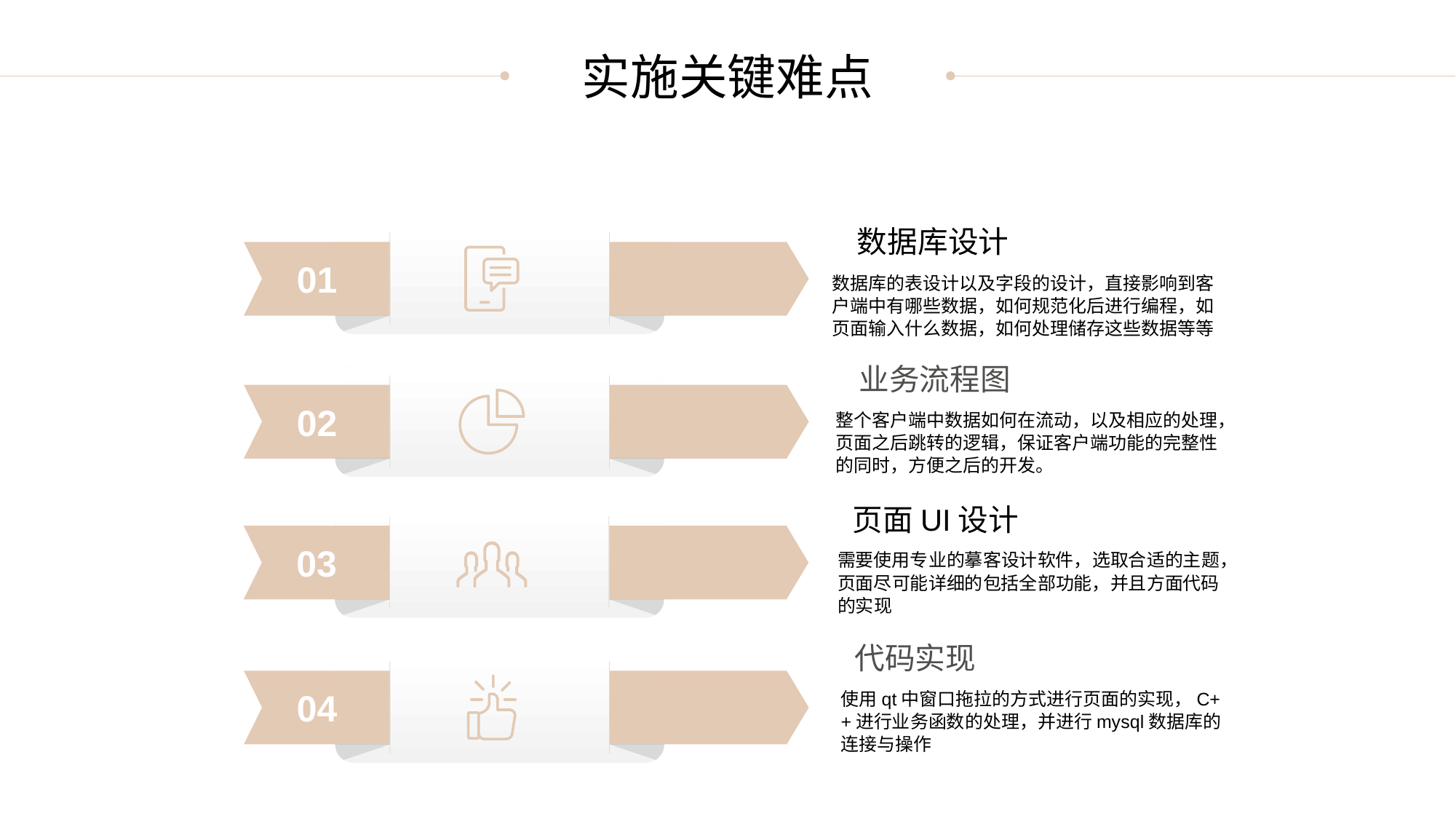

实施关键难点
数据库设计

01

数据库的表设计以及字段的设计，直接影响到客户端中有哪些数据，如何规范化后进行编程，如页面输入什么数据，如何处理储存这些数据等等
业务流程图

02

整个客户端中数据如何在流动，以及相应的处理，页面之后跳转的逻辑，保证客户端功能的完整性的同时，方便之后的开发。
页面UI设计

03

需要使用专业的摹客设计软件，选取合适的主题，页面尽可能详细的包括全部功能，并且方面代码的实现
代码实现

04

使用qt中窗口拖拉的方式进行页面的实现，C++进行业务函数的处理，并进行mysql数据库的连接与操作